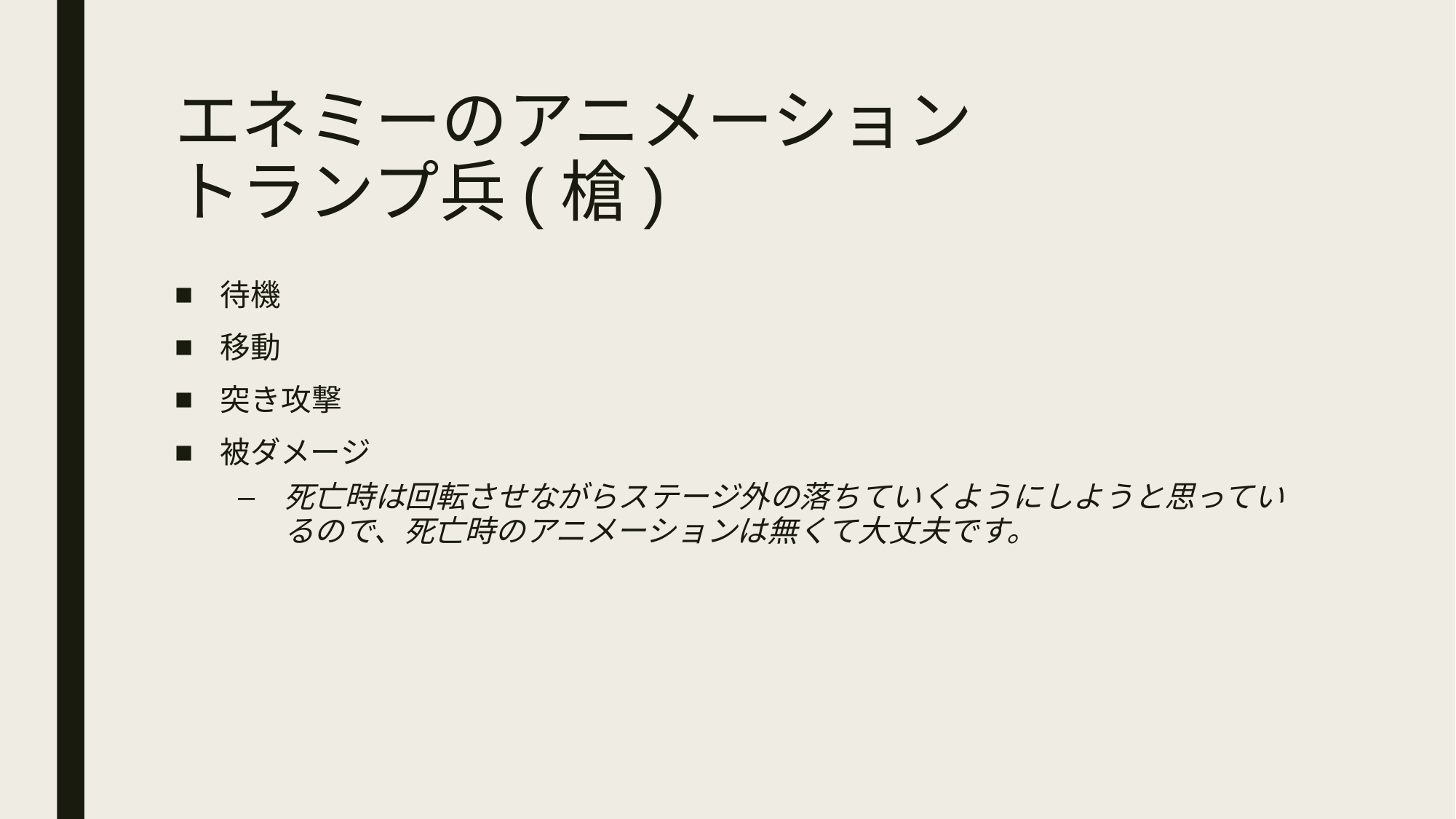

# エネミーのアニメーション トランプ兵(槍)
待機
移動
突き攻撃
被ダメージ
死亡時は回転させながらステージ外の落ちていくようにしようと思っているので、死亡時のアニメーションは無くて大丈夫です。